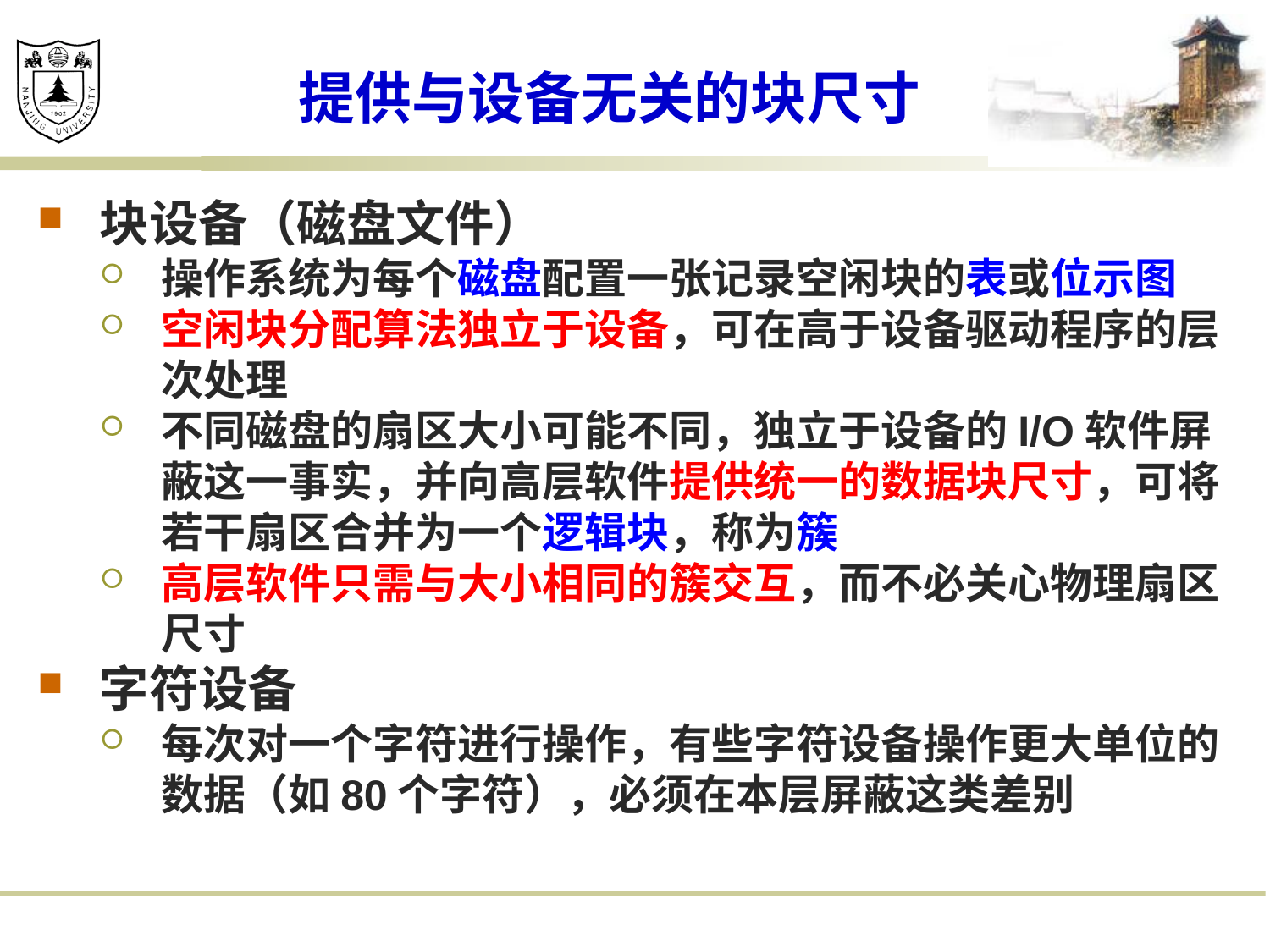

# 提供与设备无关的块尺寸
块设备（磁盘文件）
操作系统为每个磁盘配置一张记录空闲块的表或位示图
空闲块分配算法独立于设备，可在高于设备驱动程序的层次处理
不同磁盘的扇区大小可能不同，独立于设备的I/O软件屏蔽这一事实，并向高层软件提供统一的数据块尺寸，可将若干扇区合并为一个逻辑块，称为簇
高层软件只需与大小相同的簇交互，而不必关心物理扇区尺寸
字符设备
每次对一个字符进行操作，有些字符设备操作更大单位的数据（如80个字符），必须在本层屏蔽这类差别
28